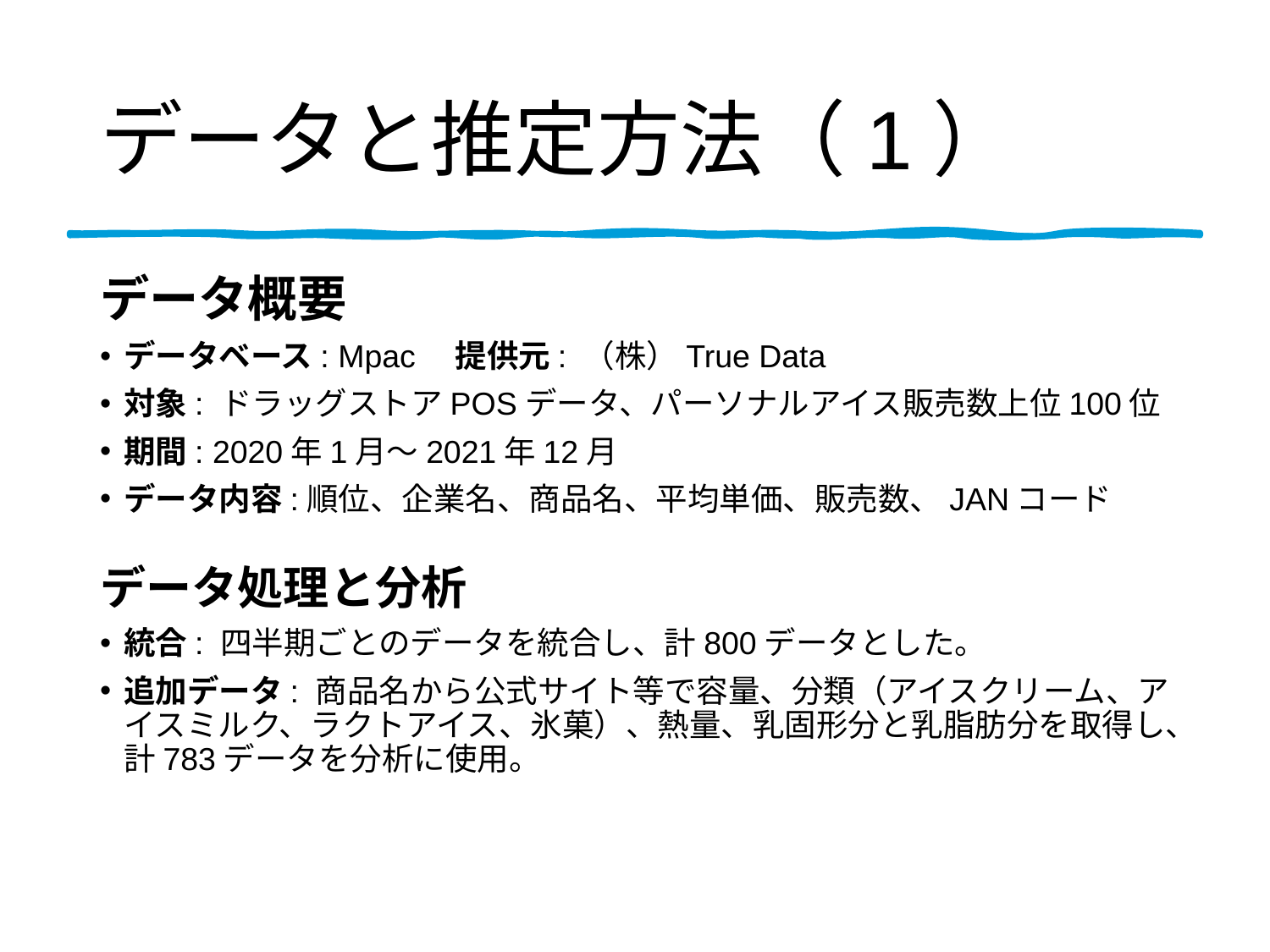

# データと推定方法（1）

データ概要
データベース: Mpac　提供元: （株）True Data
対象: ドラッグストアPOSデータ、パーソナルアイス販売数上位100位
期間: 2020年1月～2021年12月
データ内容:順位、企業名、商品名、平均単価、販売数、JANコード
データ処理と分析
統合: 四半期ごとのデータを統合し、計800データとした。
追加データ: 商品名から公式サイト等で容量、分類（アイスクリーム、アイスミルク、ラクトアイス、氷菓）、熱量、乳固形分と乳脂肪分を取得し、計783データを分析に使用。